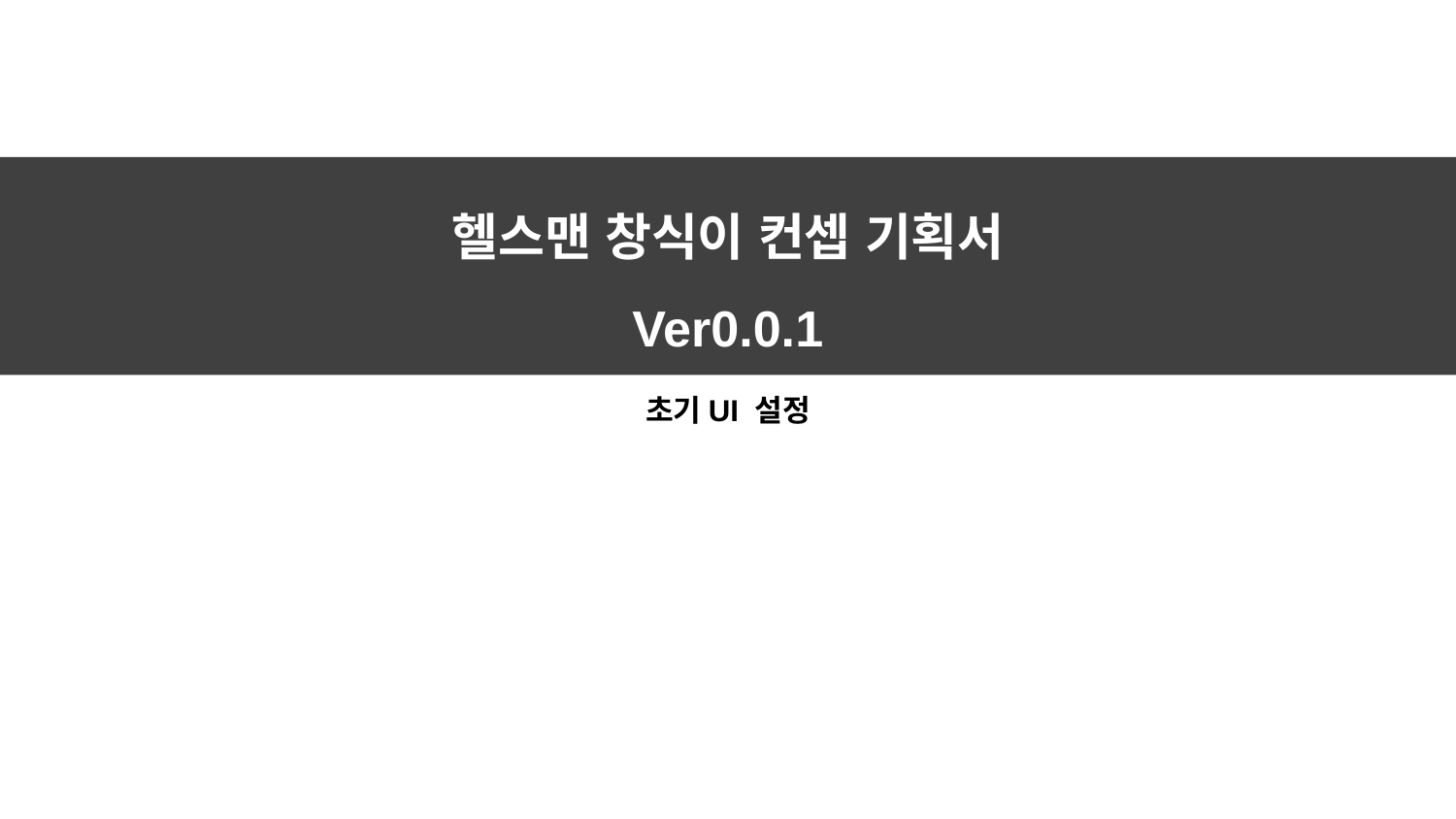

헬스맨 창식이 컨셉 기획서
Ver0.0.1
초기UI 설정